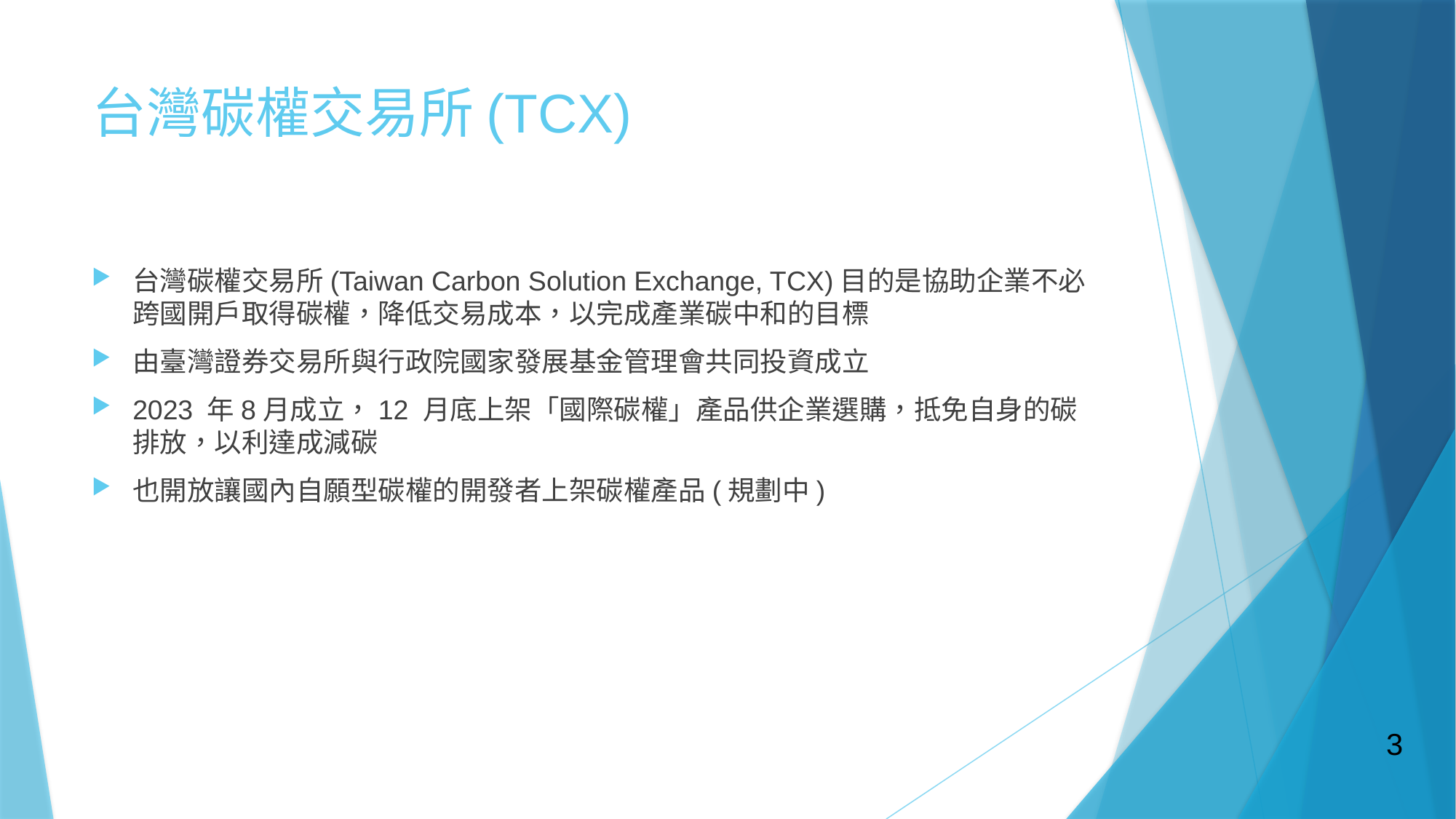

# 台灣碳權交易所(TCX)
台灣碳權交易所(Taiwan Carbon Solution Exchange, TCX)目的是協助企業不必跨國開戶取得碳權，降低交易成本，以完成產業碳中和的目標
由臺灣證券交易所與行政院國家發展基金管理會共同投資成立
2023 年8月成立，12 月底上架「國際碳權」產品供企業選購，抵免自身的碳排放，以利達成減碳
也開放讓國內自願型碳權的開發者上架碳權產品(規劃中)

3